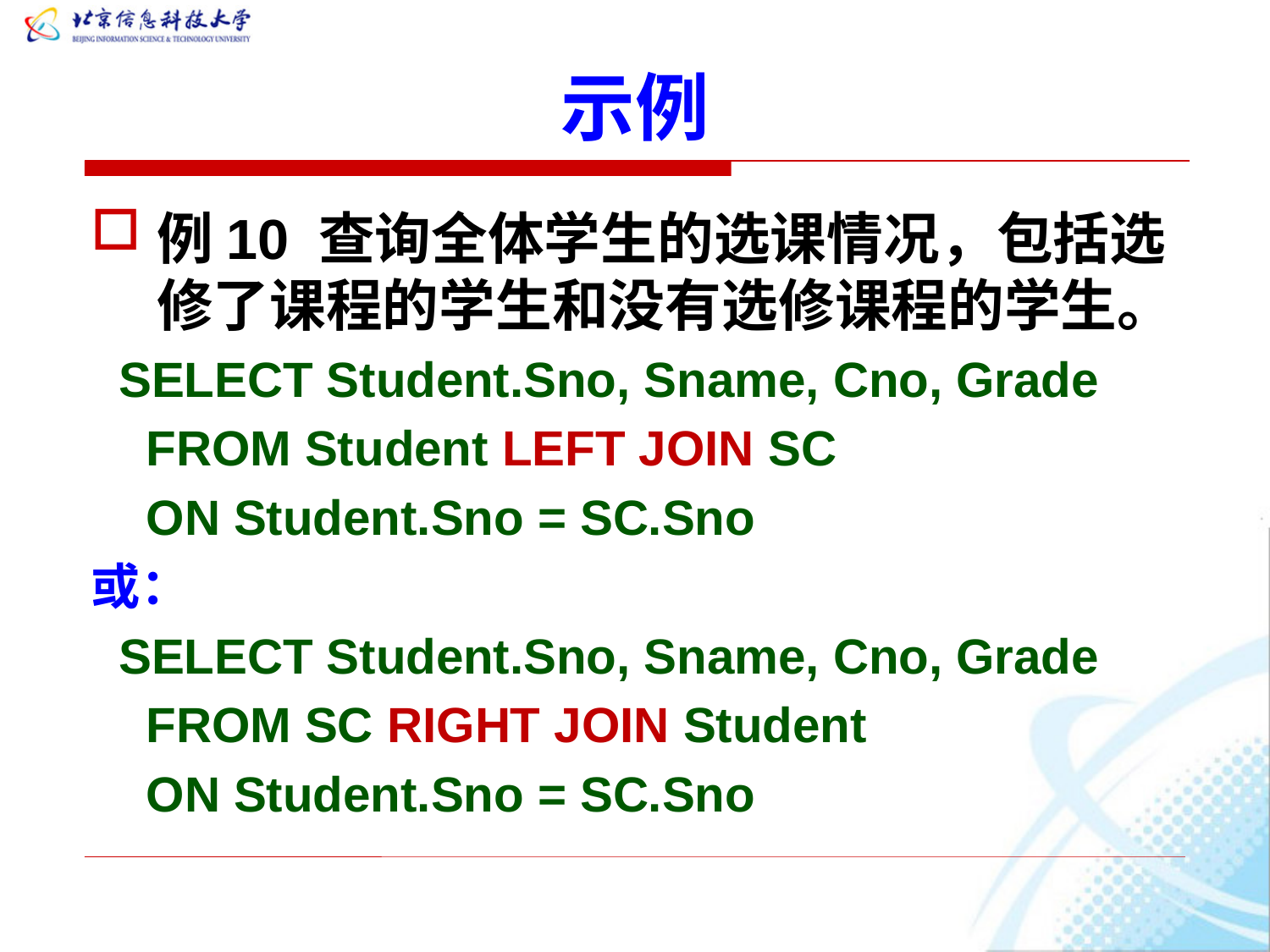

# 示例
例10 查询全体学生的选课情况，包括选修了课程的学生和没有选修课程的学生。
  SELECT Student.Sno, Sname, Cno, Grade
    FROM Student LEFT JOIN SC
    ON Student.Sno = SC.Sno
或：
  SELECT Student.Sno, Sname, Cno, Grade
    FROM SC RIGHT JOIN Student
    ON Student.Sno = SC.Sno

86